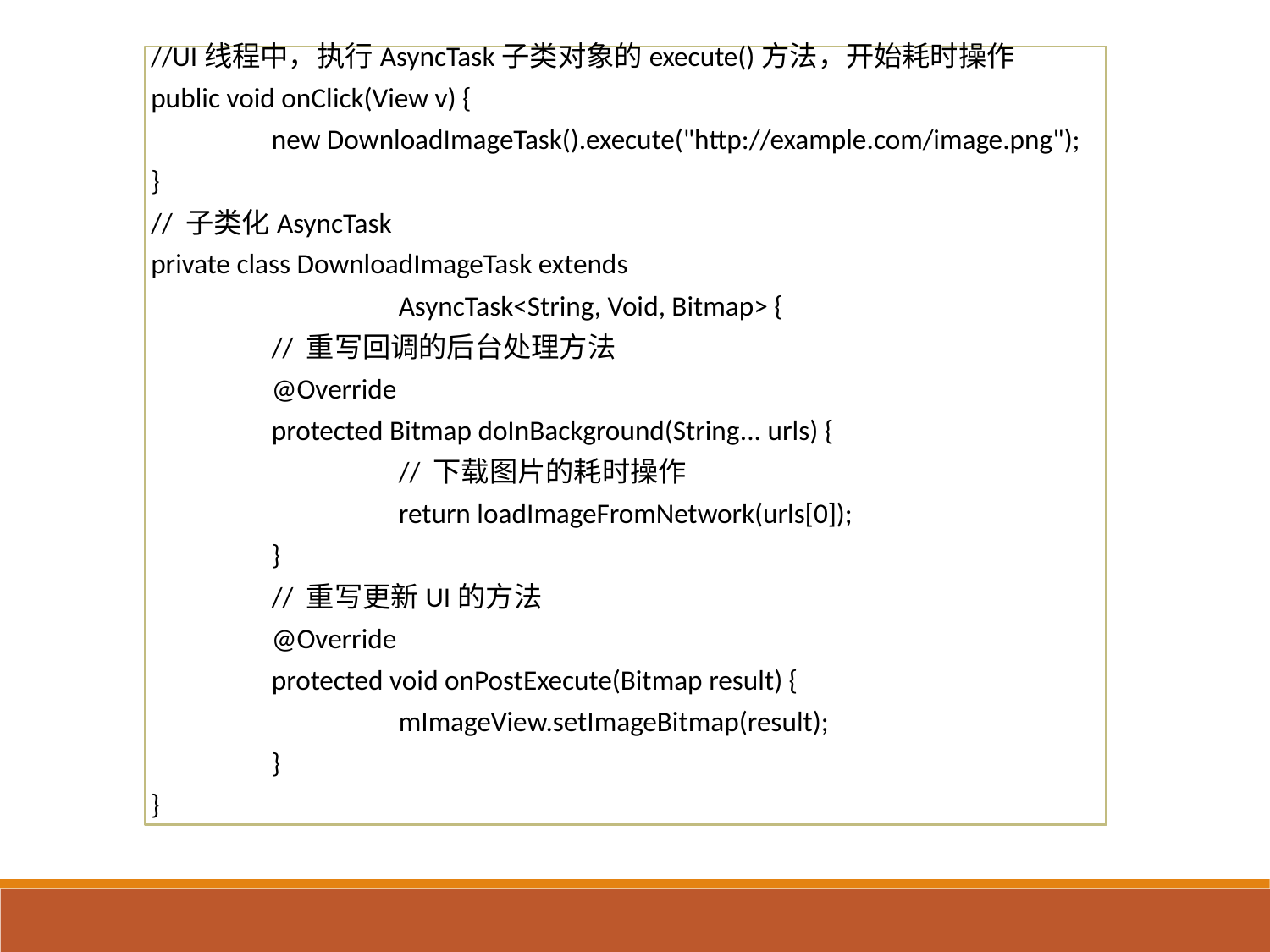

//UI线程中，执行AsyncTask子类对象的execute()方法，开始耗时操作
public void onClick(View v) {
	new DownloadImageTask().execute("http://example.com/image.png");
}
// 子类化AsyncTask
private class DownloadImageTask extends
		AsyncTask<String, Void, Bitmap> {
	// 重写回调的后台处理方法
	@Override
	protected Bitmap doInBackground(String... urls) {
		// 下载图片的耗时操作
		return loadImageFromNetwork(urls[0]);
	}
	// 重写更新UI的方法
	@Override
	protected void onPostExecute(Bitmap result) {
		mImageView.setImageBitmap(result);
	}
}